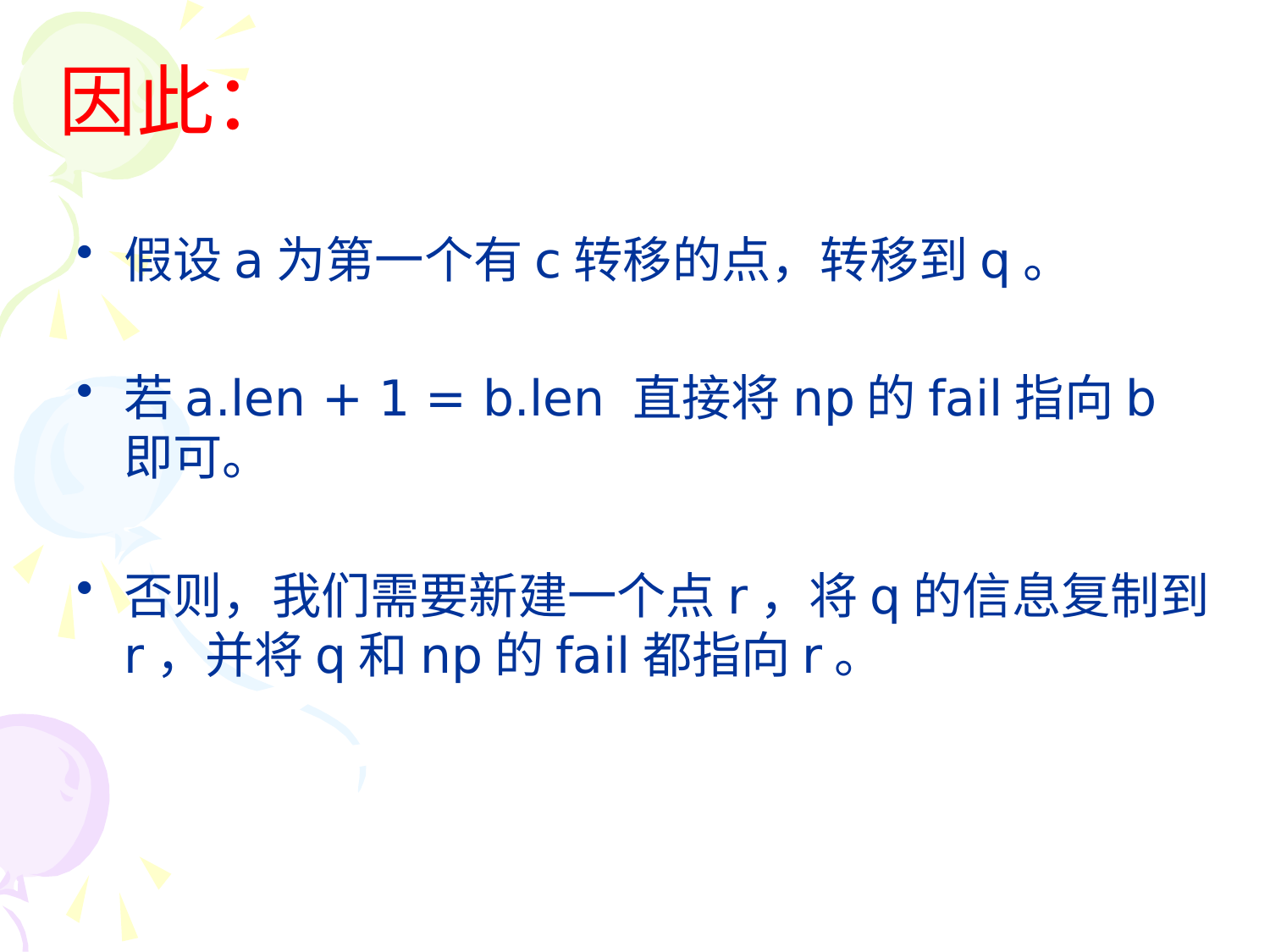

因此：
假设a为第一个有c转移的点，转移到q。

若a.len + 1 = b.len 直接将np的fail指向b即可。

否则，我们需要新建一个点r，将q的信息复制到r，并将q和np的fail都指向r。